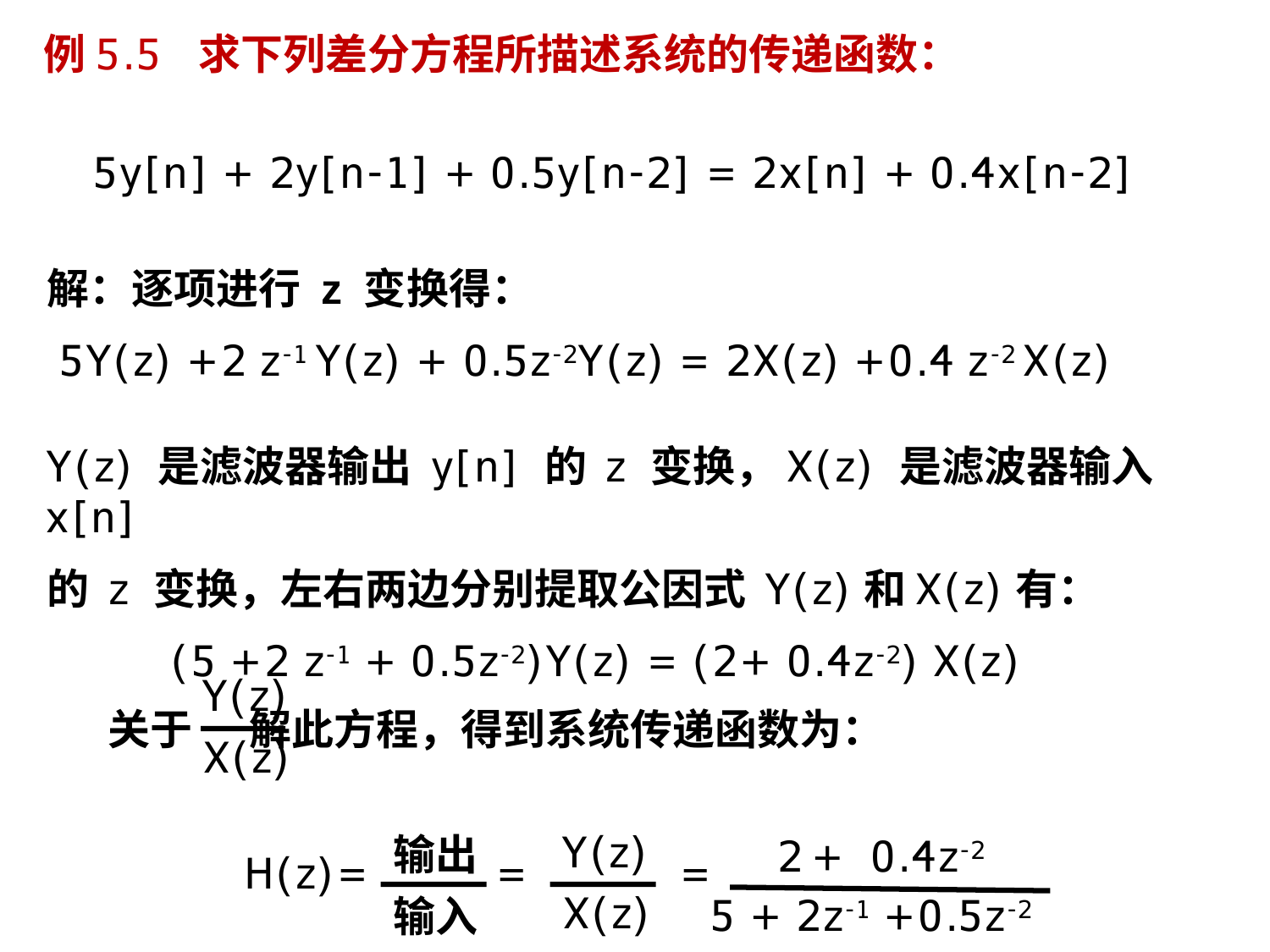

例5.5  求下列差分方程所描述系统的传递函数：

    5y[n] + 2y[n-1] + 0.5y[n-2] = 2x[n] + 0.4x[n-2]

解：逐项进行 z 变换得：
 5Y(z) +2 z-1 Y(z) + 0.5z-2Y(z) = 2X(z) +0.4 z-2 X(z)
Y(z) 是滤波器输出 y[n] 的 z 变换，X(z) 是滤波器输入x[n]
的 z 变换，左右两边分别提取公因式 Y(z)和X(z)有：
          (5 +2 z-1 + 0.5z-2)Y(z) = (2+ 0.4z-2) X(z)
 Y(z)
 X(z)
关于      解此方程，得到系统传递函数为：

           H(z)=          =            =

      2 +  0.4z-2
5 + 2z-1 +0.5z-2
 Y(z)
 X(z)
输出
输入